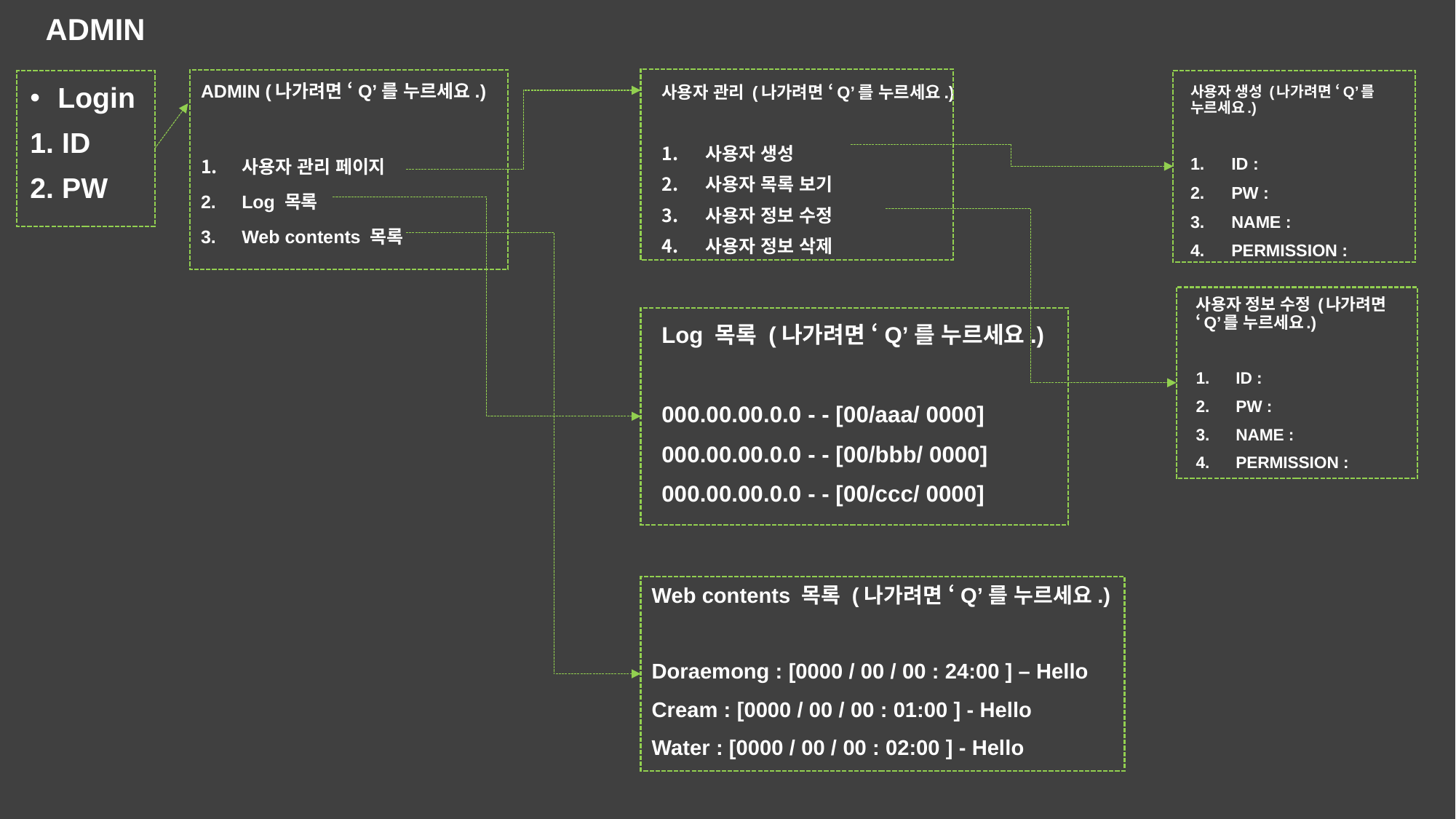

ADMIN

ADMIN (나가려면 ‘Q’를 누르세요.)

사용자 관리 페이지
Log 목록
Web contents 목록
Login
1. ID
2. PW
사용자 관리 (나가려면 ‘Q’를 누르세요.)

사용자 생성
사용자 목록 보기
사용자 정보 수정
사용자 정보 삭제
사용자 생성 (나가려면 ‘Q’를 누르세요.)

ID :
PW :
NAME :
PERMISSION :

사용자 정보 수정 (나가려면 ‘Q’를 누르세요.)

ID :
PW :
NAME :
PERMISSION :

Log 목록 (나가려면 ‘Q’를 누르세요.)

000.00.00.0.0 - - [00/aaa/ 0000]
000.00.00.0.0 - - [00/bbb/ 0000]
000.00.00.0.0 - - [00/ccc/ 0000]

Web contents 목록 (나가려면 ‘Q’를 누르세요.)

Doraemong : [0000 / 00 / 00 : 24:00 ] – Hello
Cream : [0000 / 00 / 00 : 01:00 ] - Hello
Water : [0000 / 00 / 00 : 02:00 ] - Hello